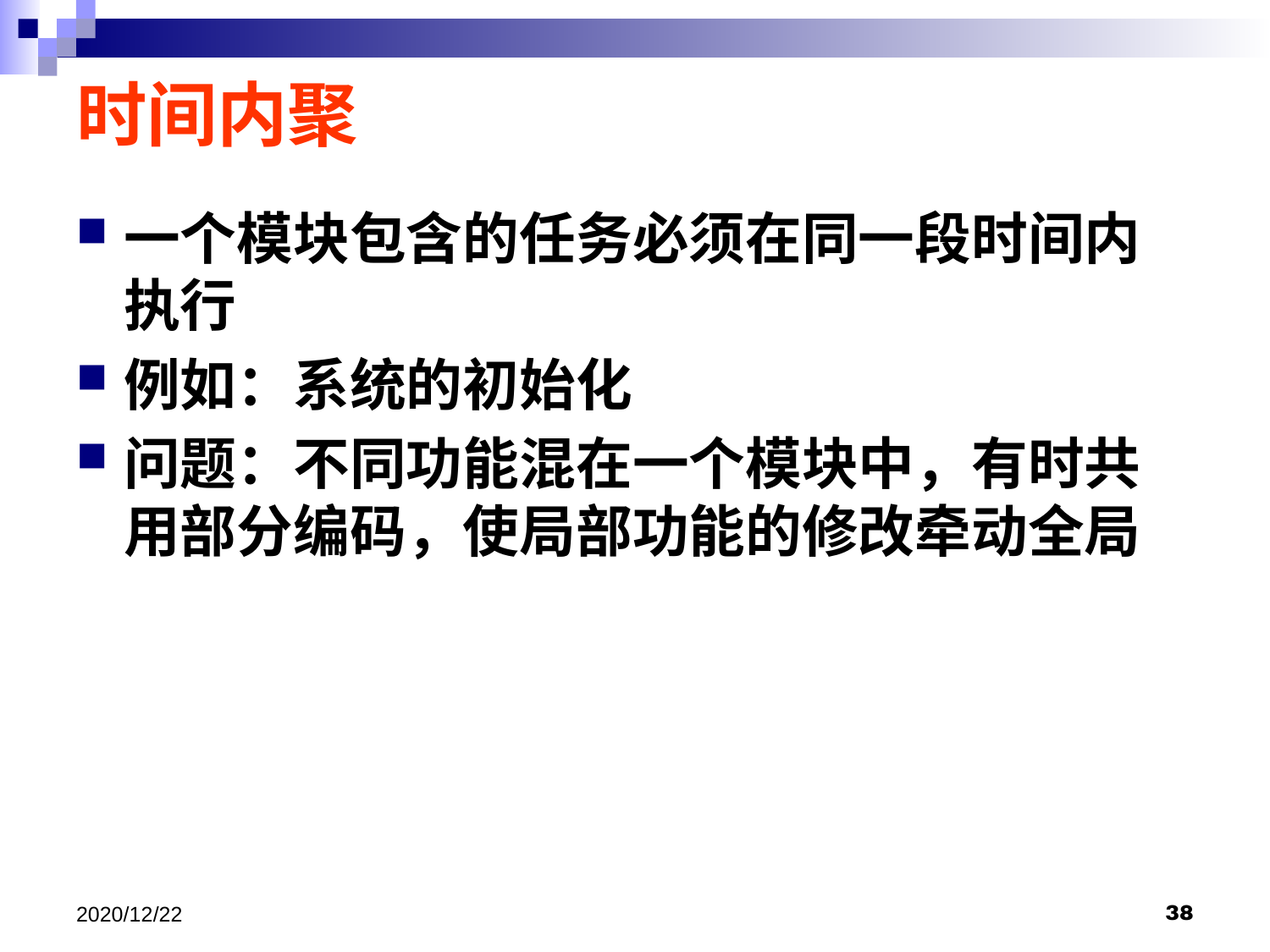

# 时间内聚
一个模块包含的任务必须在同一段时间内执行
例如：系统的初始化
问题：不同功能混在一个模块中，有时共用部分编码，使局部功能的修改牵动全局
2020/12/22
38